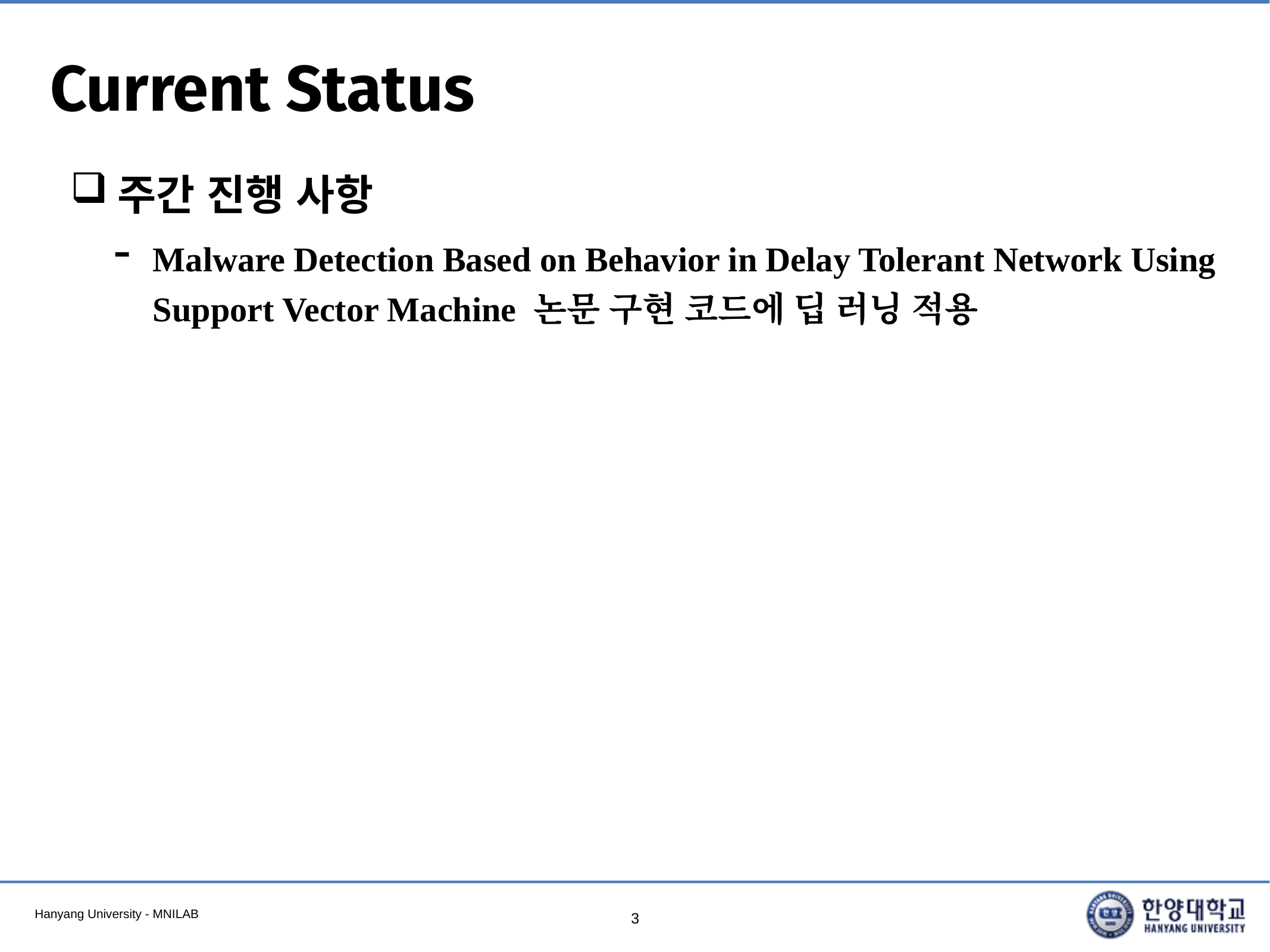

# Current Status
주간 진행 사항
Malware Detection Based on Behavior in Delay Tolerant Network Using Support Vector Machine 논문 구현 코드에 딥 러닝 적용
3